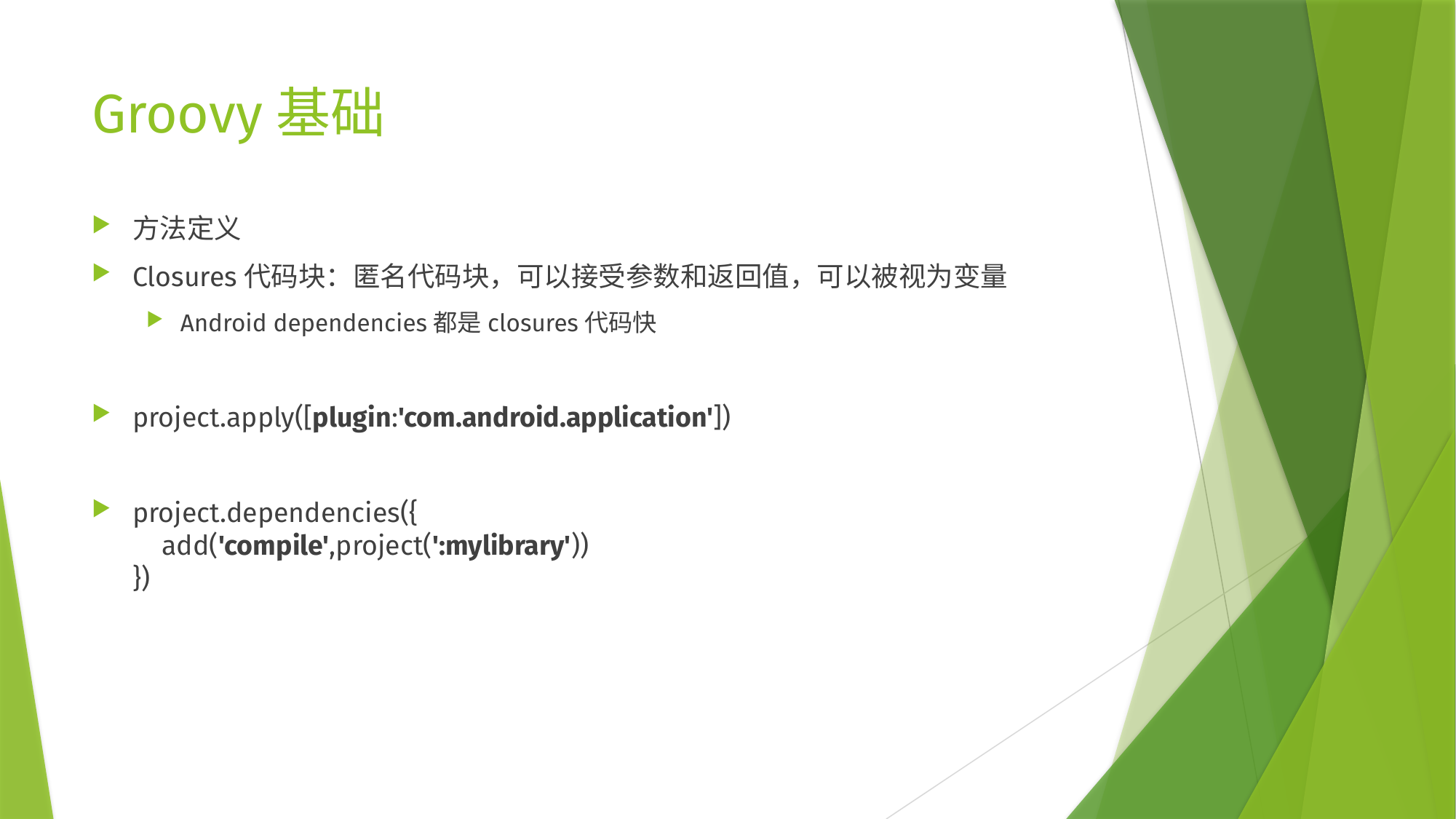

# Groovy基础
方法定义
Closures代码块：匿名代码块，可以接受参数和返回值，可以被视为变量
Android dependencies都是closures代码快

project.apply([plugin:'com.android.application'])

project.dependencies({
    add('compile',project(':mylibrary'))
})